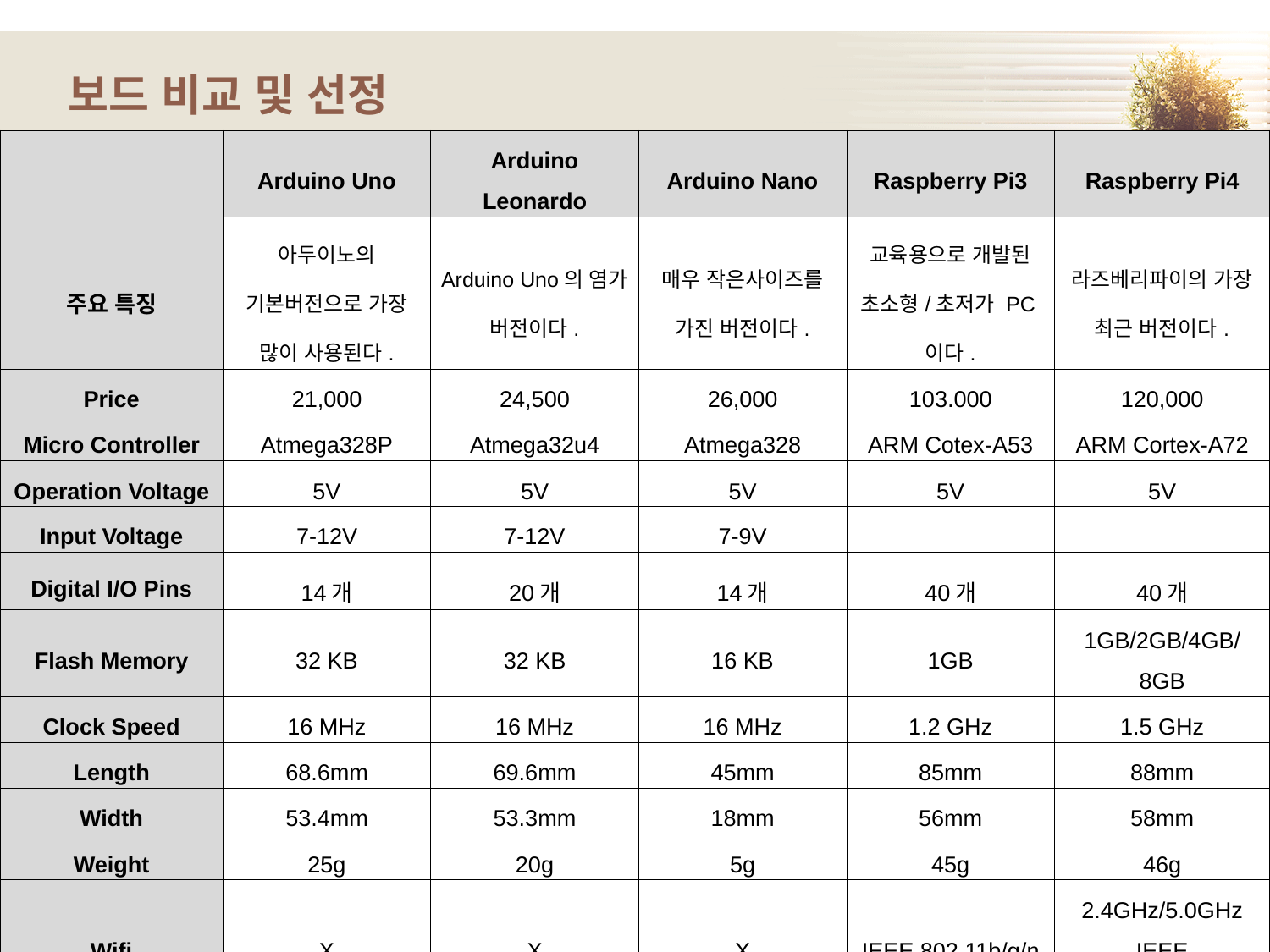

# 보드 비교 및 선정
|  | Arduino Uno | Arduino Leonardo | Arduino Nano | Raspberry Pi3 | Raspberry Pi4 |
| --- | --- | --- | --- | --- | --- |
| 주요 특징 | 아두이노의 기본버전으로 가장 많이 사용된다. | Arduino Uno의 염가 버전이다. | 매우 작은사이즈를 가진 버전이다. | 교육용으로 개발된 초소형/초저가 PC이다. | 라즈베리파이의 가장 최근 버전이다. |
| Price | 21,000 | 24,500 | 26,000 | 103.000 | 120,000 |
| Micro Controller | Atmega328P | Atmega32u4 | Atmega328 | ARM Cotex-A53 | ARM Cortex-A72 |
| Operation Voltage | 5V | 5V | 5V | 5V | 5V |
| Input Voltage | 7-12V | 7-12V | 7-9V |  |  |
| Digital I/O Pins | 14개 | 20개 | 14개 | 40개 | 40개 |
| Flash Memory | 32 KB | 32 KB | 16 KB | 1GB | 1GB/2GB/4GB/8GB |
| Clock Speed | 16 MHz | 16 MHz | 16 MHz | 1.2 GHz | 1.5 GHz |
| Length | 68.6mm | 69.6mm | 45mm | 85mm | 88mm |
| Width | 53.4mm | 53.3mm | 18mm | 56mm | 58mm |
| Weight | 25g | 20g | 5g | 45g | 46g |
| Wifi | X | X | X | IEEE 802.11b/g/n | 2.4GHz/5.0GHz IEEE 802.11b/g/n/ac |